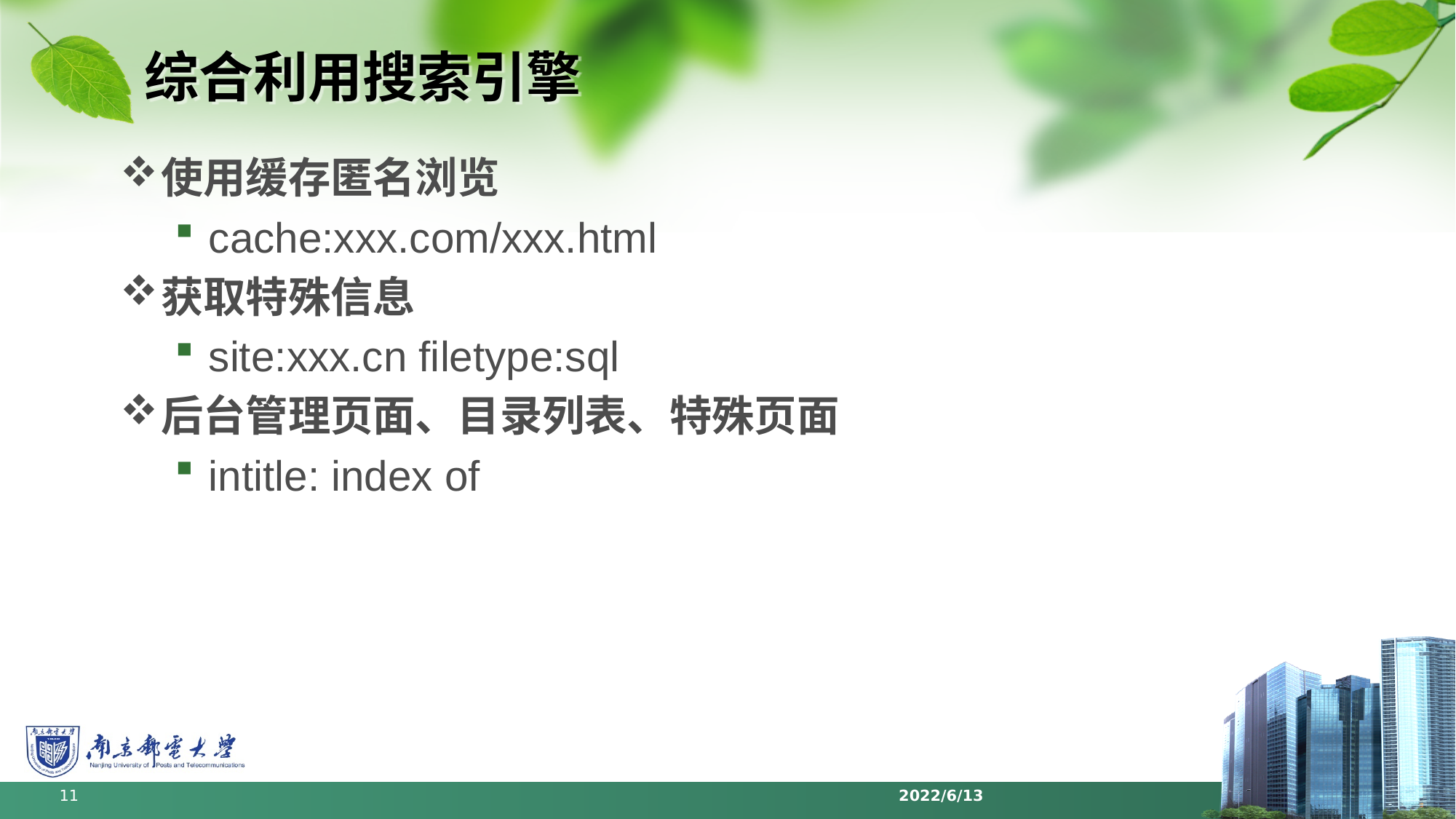

# 综合利用搜索引擎
使用缓存匿名浏览
cache:xxx.com/xxx.html
获取特殊信息
site:xxx.cn filetype:sql
后台管理页面、目录列表、特殊页面
intitle: index of
11
2022/6/13